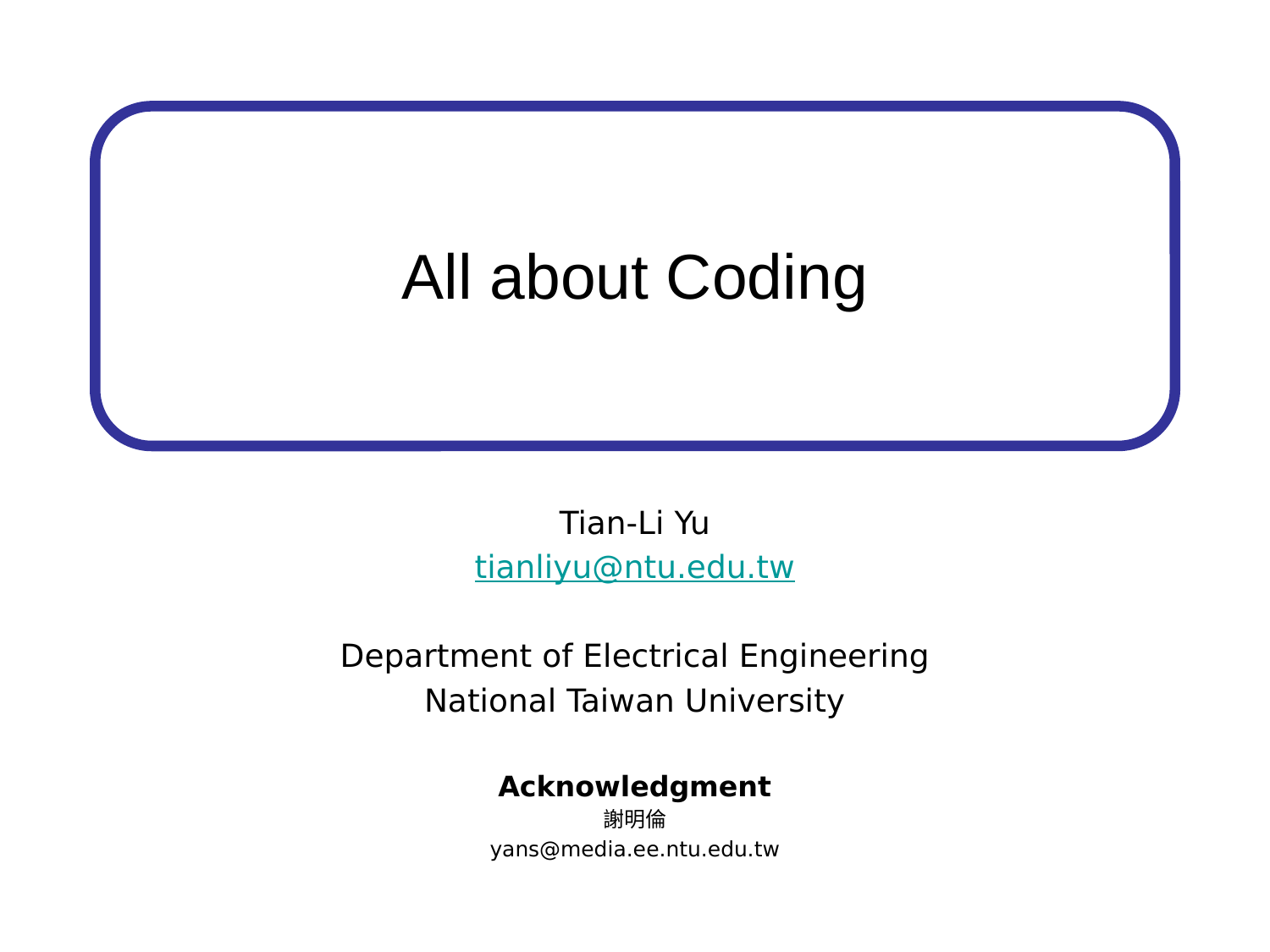

# All about Coding
Tian-Li Yu
tianliyu@ntu.edu.tw

Department of Electrical Engineering
National Taiwan University

Acknowledgment
謝明倫
yans@media.ee.ntu.edu.tw